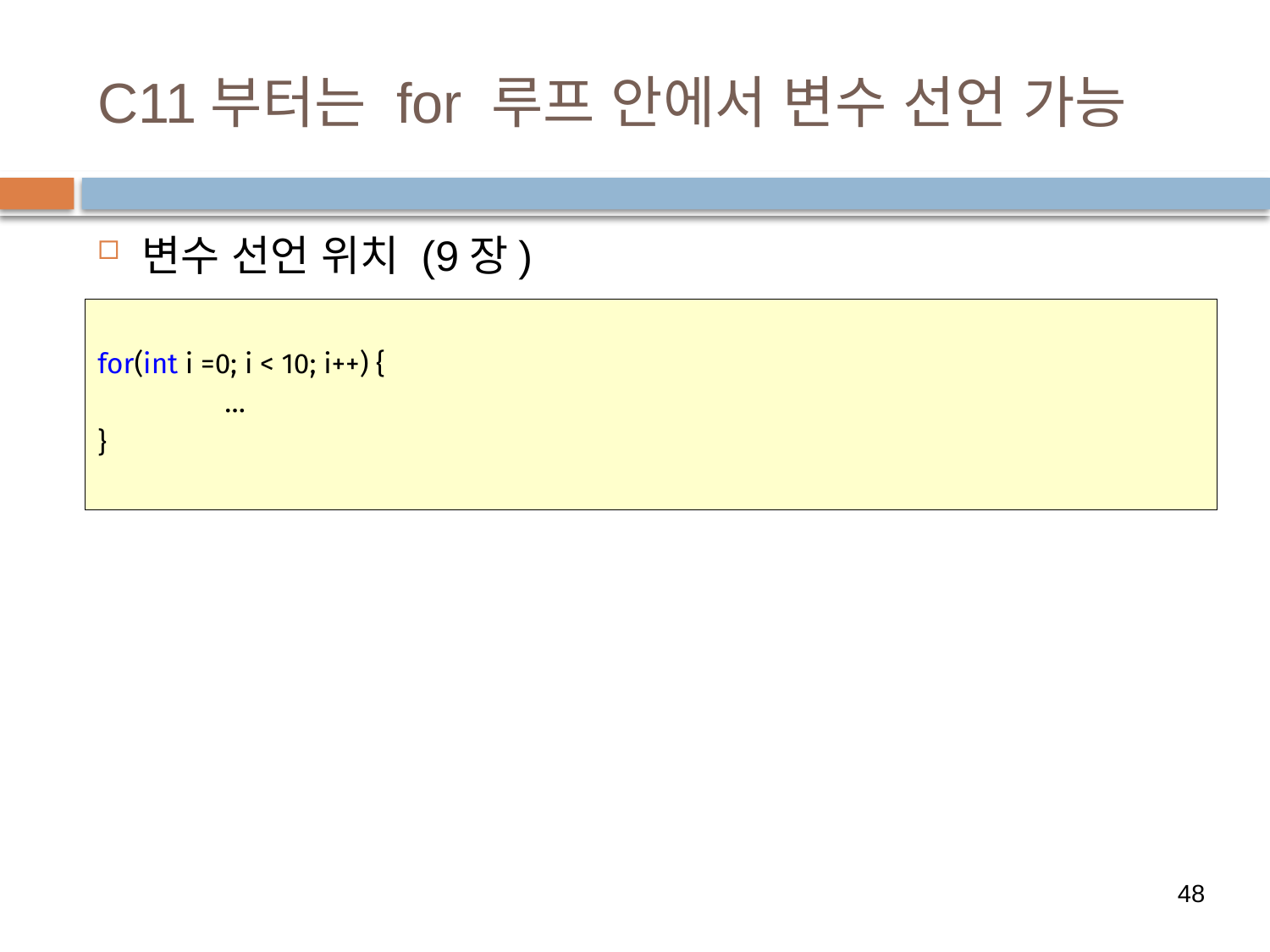

# C11부터는 for 루프 안에서 변수 선언 가능
변수 선언 위치 (9장)

for(int i =0; i < 10; i++) {
	…
}
48